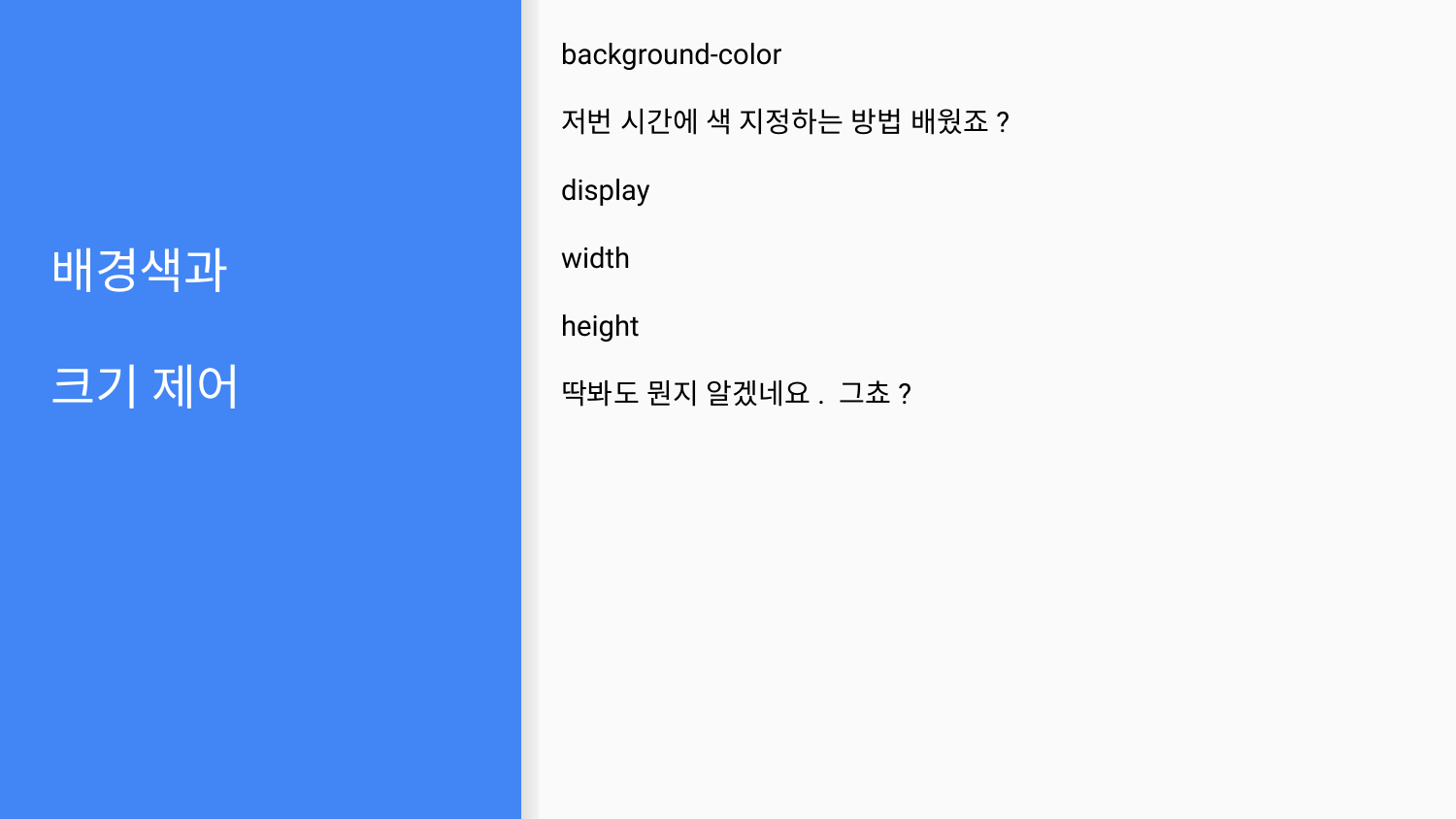

background-color

저번 시간에 색 지정하는 방법 배웠죠?

display

width

height

딱봐도 뭔지 알겠네요. 그쵸?
# 배경색과

크기 제어